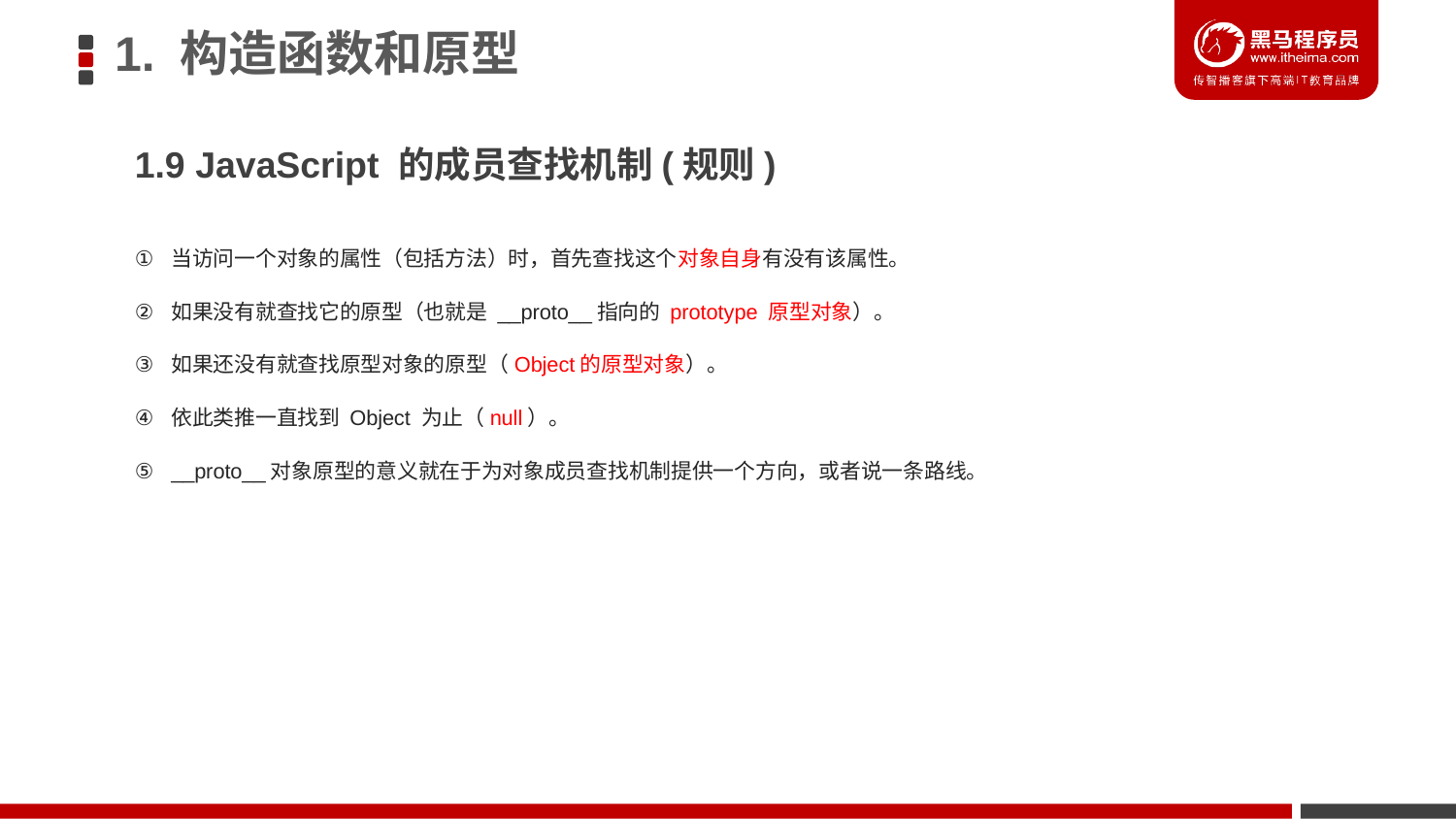

# 1. 构造函数和原型
1.9 JavaScript 的成员查找机制(规则)
当访问一个对象的属性（包括方法）时，首先查找这个对象自身有没有该属性。
如果没有就查找它的原型（也就是 __proto__指向的 prototype 原型对象）。
如果还没有就查找原型对象的原型（Object的原型对象）。
依此类推一直找到 Object 为止（null）。
__proto__对象原型的意义就在于为对象成员查找机制提供一个方向，或者说一条路线。